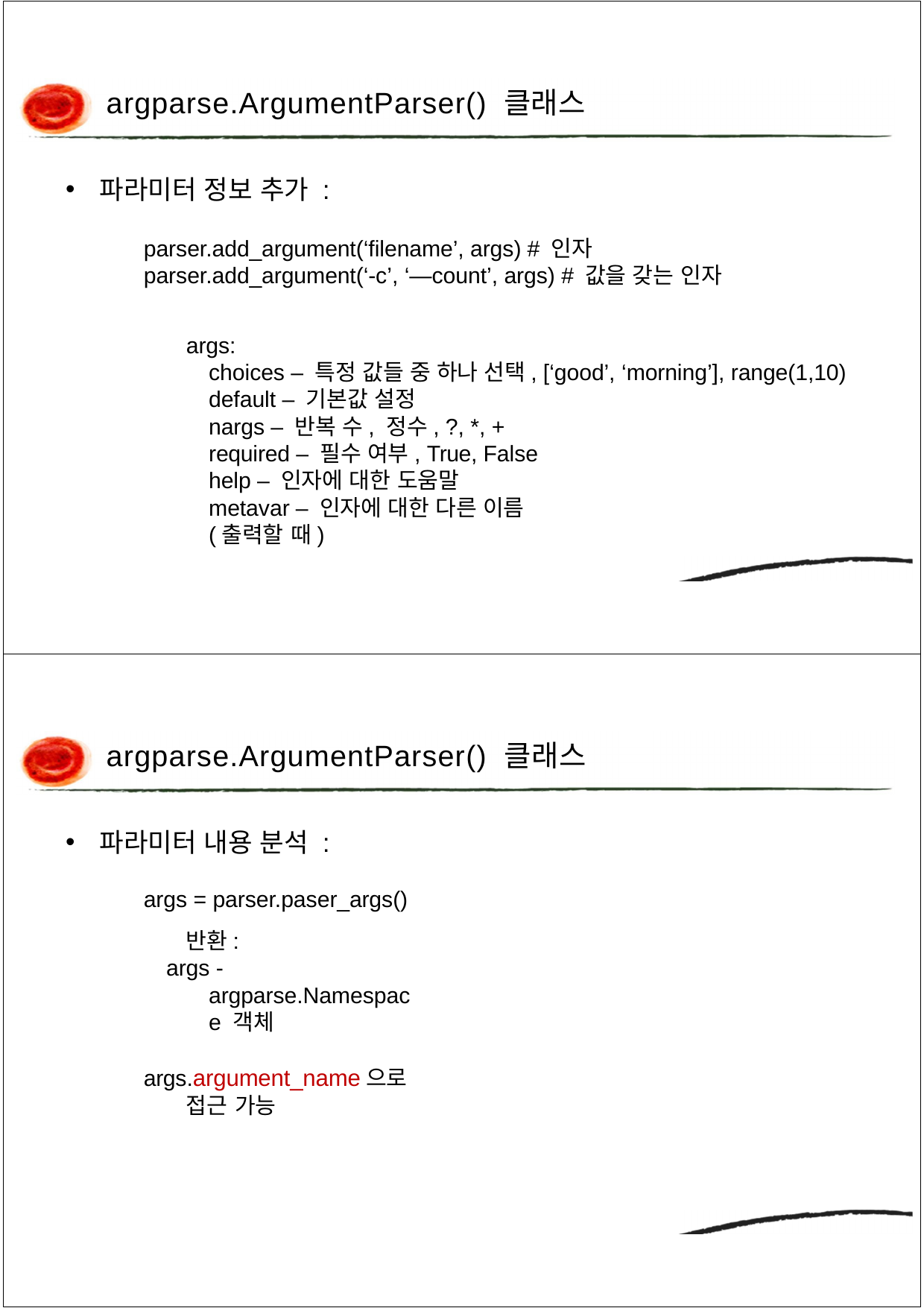

argparse.ArgumentParser() 클래스

파라미터 정보 추가 :

parser.add_argument(‘filename’, args) # 인자  parser.add_argument(‘-c’, ‘—count’, args) # 값을 갖는 인자

args:
choices – 특정 값들 중 하나 선택, [‘good’, ‘morning’], range(1,10)
default – 기본값 설정
nargs – 반복 수, 정수, ?, *, +
required – 필수 여부, True, False
help – 인자에 대한 도움말
metavar – 인자에 대한 다른 이름(출력할 때)

argparse.ArgumentParser() 클래스

파라미터 내용 분석 :
args = parser.paser_args()  반환:
args - argparse.Namespace 객체

args.argument_name으로 접근 가능